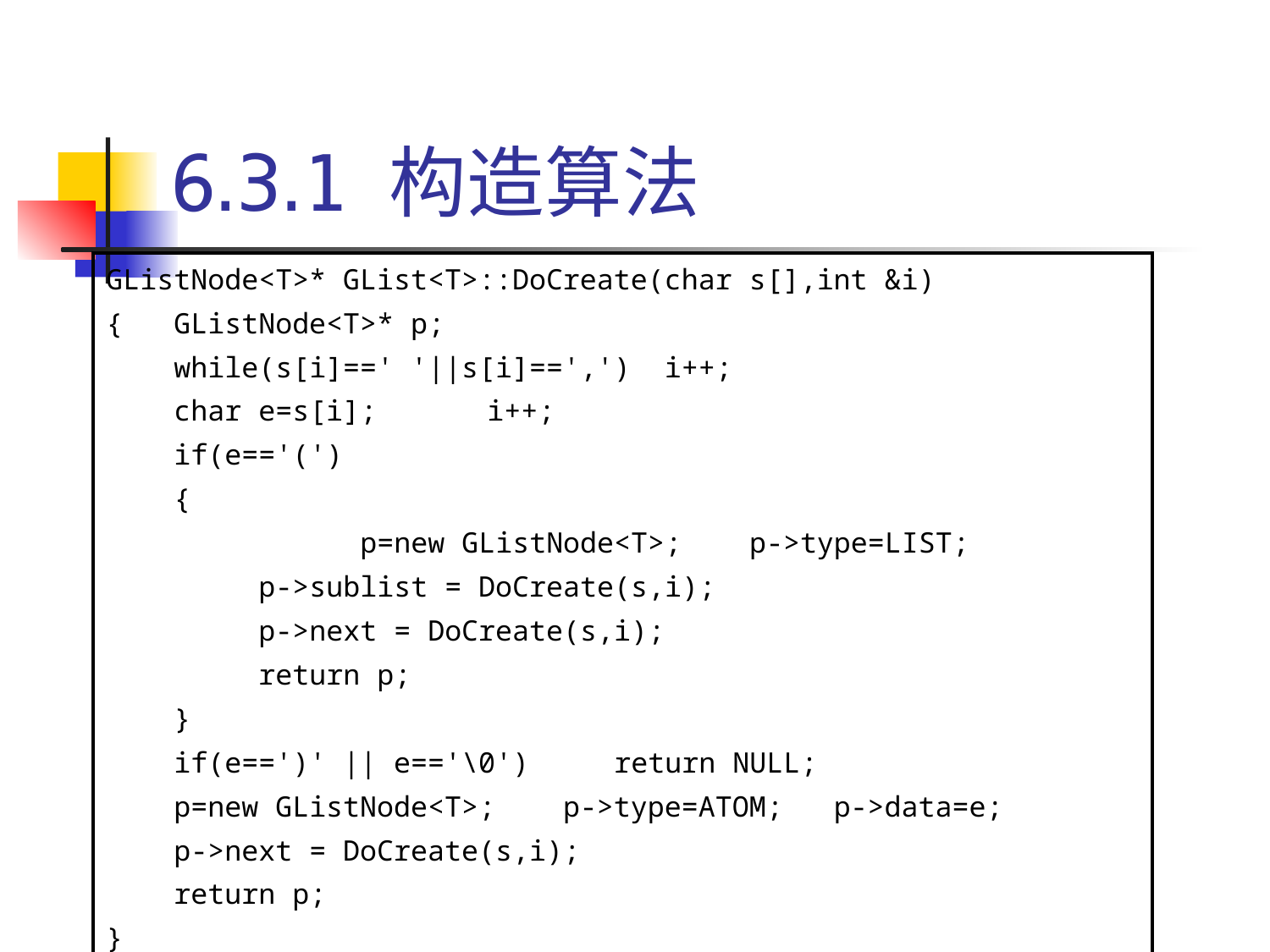

# 6.3.1 构造算法
| GListNode<T>\* GList<T>::DoCreate(char s[],int &i) { GListNode<T>\* p; while(s[i]==' '||s[i]==',') i++; char e=s[i]; i++; if(e=='(') { p=new GListNode<T>; p->type=LIST; p->sublist = DoCreate(s,i); p->next = DoCreate(s,i); return p; } if(e==')' || e=='\0') return NULL; p=new GListNode<T>; p->type=ATOM; p->data=e; p->next = DoCreate(s,i); return p; } |
| --- |